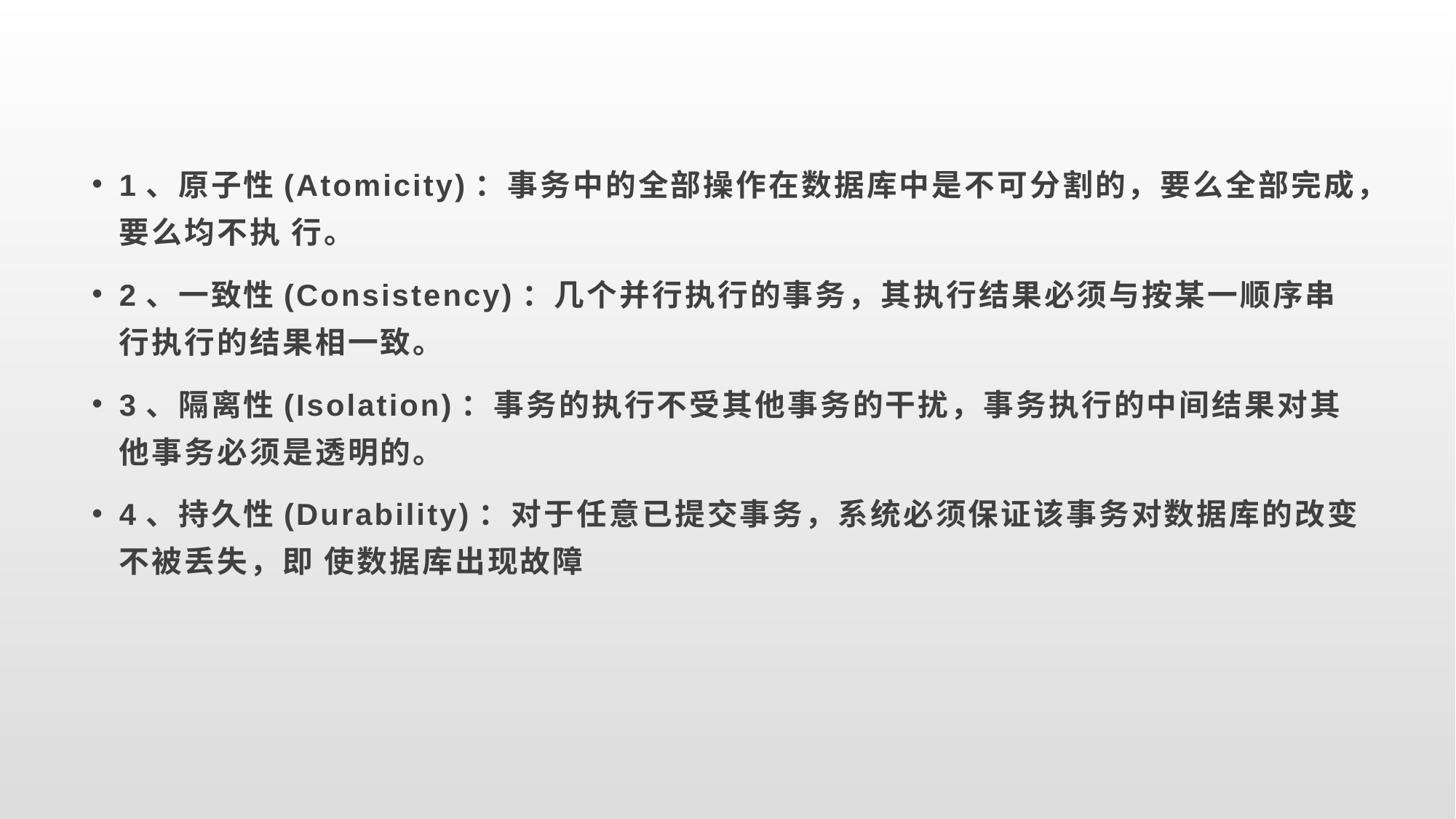

#
1、原子性(Atomicity)：事务中的全部操作在数据库中是不可分割的，要么全部完成，要么均不执 行。
2、一致性(Consistency)：几个并行执行的事务，其执行结果必须与按某一顺序串行执行的结果相一致。
3、隔离性(Isolation)：事务的执行不受其他事务的干扰，事务执行的中间结果对其他事务必须是透明的。
4、持久性(Durability)：对于任意已提交事务，系统必须保证该事务对数据库的改变不被丢失，即 使数据库出现故障